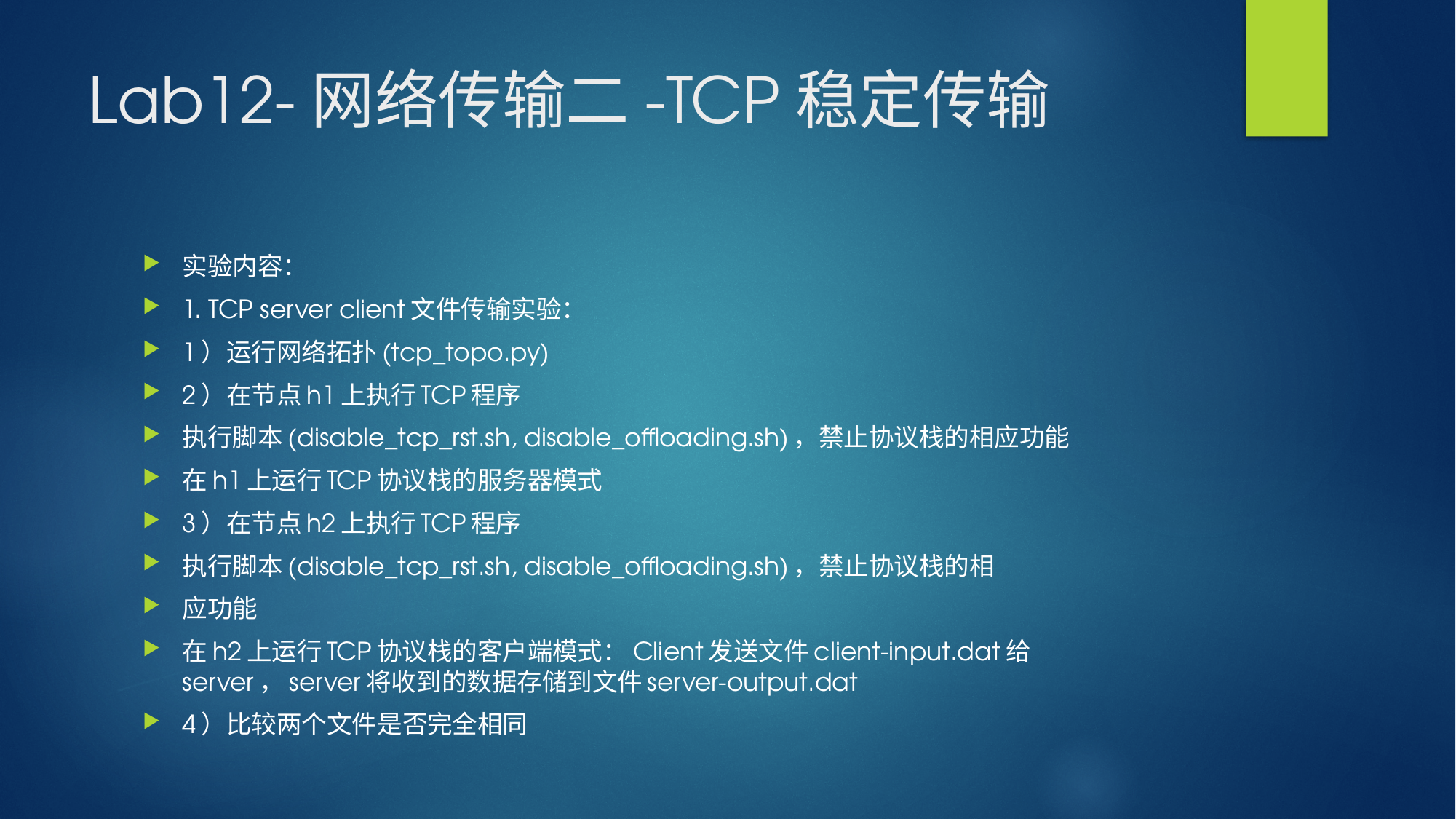

# Lab12-网络传输二-TCP稳定传输
实验内容：
1. TCP server client文件传输实验：
1）运行网络拓扑(tcp_topo.py)
2）在节点h1上执行TCP程序
执行脚本(disable_tcp_rst.sh, disable_offloading.sh)，禁止协议栈的相应功能
在h1上运行TCP协议栈的服务器模式
3）在节点h2上执行TCP程序
执行脚本(disable_tcp_rst.sh, disable_offloading.sh)，禁止协议栈的相
应功能
在h2上运行TCP协议栈的客户端模式：Client发送文件client-input.dat给server，server将收到的数据存储到文件server-output.dat
4）比较两个文件是否完全相同